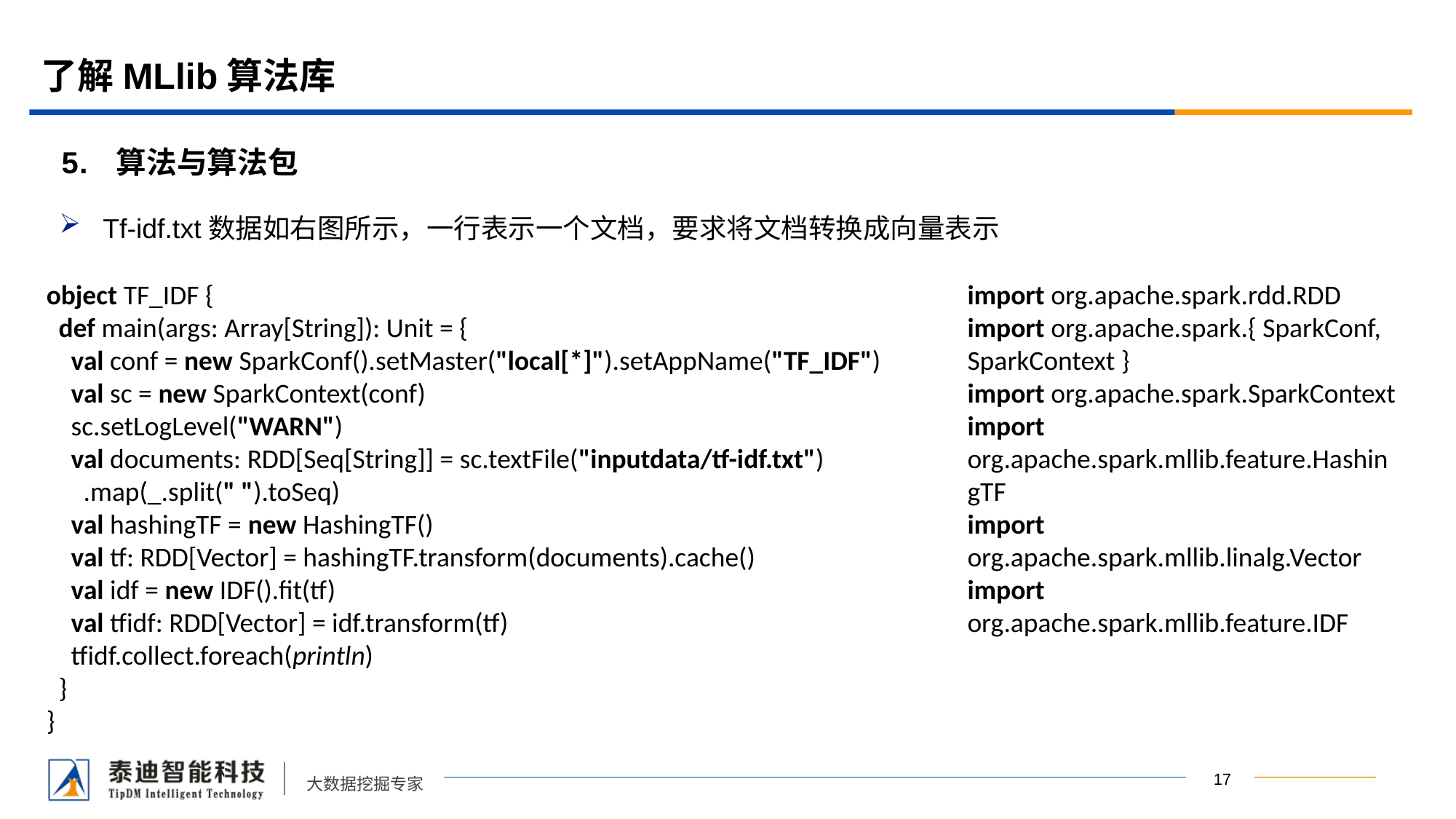

# 了解MLlib算法库
算法与算法包
Tf-idf.txt数据如右图所示，一行表示一个文档，要求将文档转换成向量表示

object TF_IDF {
  def main(args: Array[String]): Unit = {
    val conf = new SparkConf().setMaster("local[*]").setAppName("TF_IDF")
    val sc = new SparkContext(conf)
    sc.setLogLevel("WARN")
    val documents: RDD[Seq[String]] = sc.textFile("inputdata/tf-idf.txt")
      .map(_.split(" ").toSeq)
    val hashingTF = new HashingTF()
    val tf: RDD[Vector] = hashingTF.transform(documents).cache()
    val idf = new IDF().fit(tf)
    val tfidf: RDD[Vector] = idf.transform(tf)
    tfidf.collect.foreach(println)
  }
}
import org.apache.spark.rdd.RDD
import org.apache.spark.{ SparkConf, SparkContext }
import org.apache.spark.SparkContext
import org.apache.spark.mllib.feature.HashingTF
import org.apache.spark.mllib.linalg.Vector
import org.apache.spark.mllib.feature.IDF